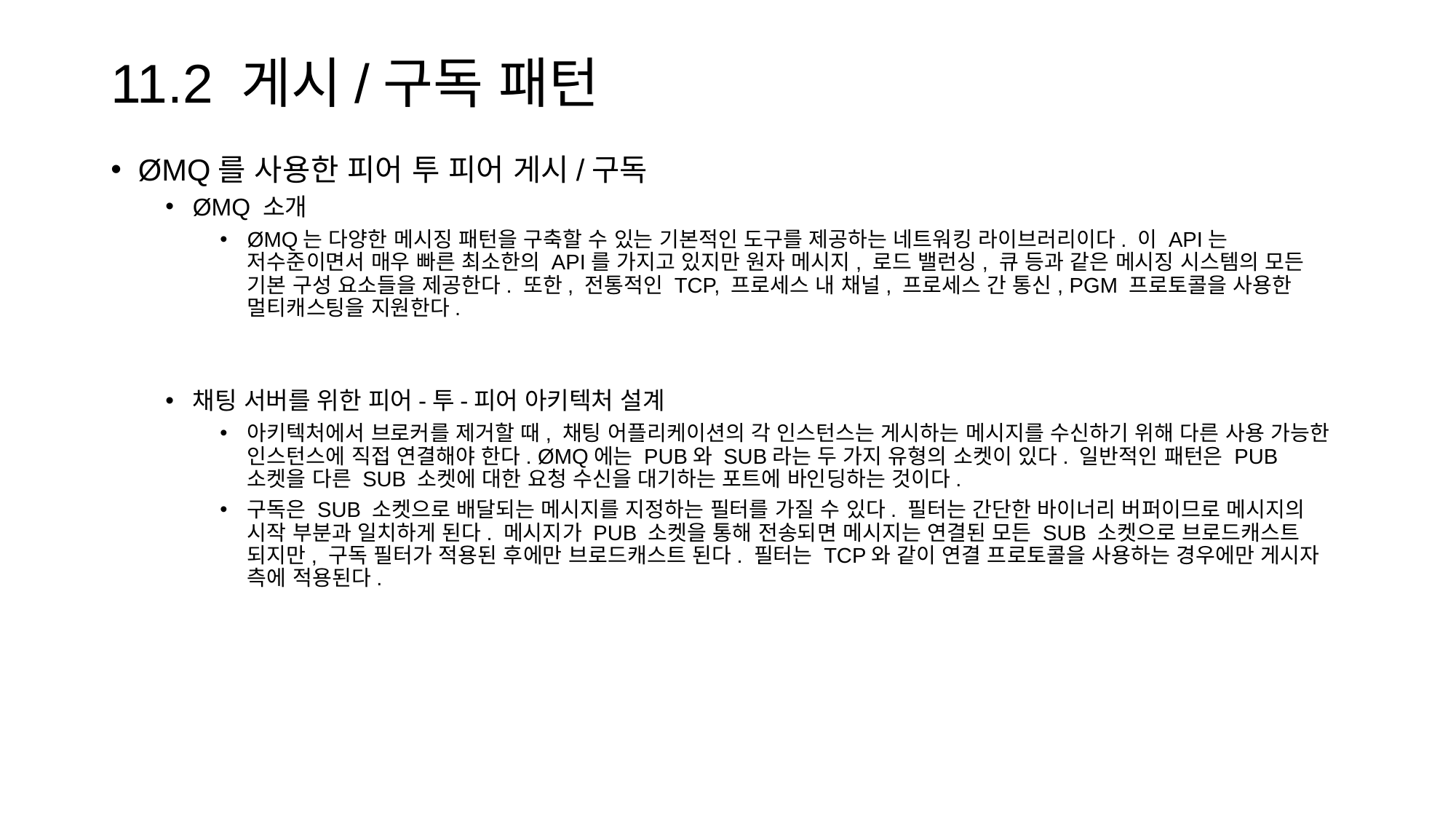

# 11.2 게시/구독 패턴
ØMQ를 사용한 피어 투 피어 게시/구독
ØMQ 소개
ØMQ는 다양한 메시징 패턴을 구축할 수 있는 기본적인 도구를 제공하는 네트워킹 라이브러리이다. 이 API는 저수준이면서 매우 빠른 최소한의 API를 가지고 있지만 원자 메시지, 로드 밸런싱, 큐 등과 같은 메시징 시스템의 모든 기본 구성 요소들을 제공한다. 또한, 전통적인 TCP, 프로세스 내 채널, 프로세스 간 통신, PGM 프로토콜을 사용한 멀티캐스팅을 지원한다.

채팅 서버를 위한 피어-투-피어 아키텍처 설계
아키텍처에서 브로커를 제거할 때, 채팅 어플리케이션의 각 인스턴스는 게시하는 메시지를 수신하기 위해 다른 사용 가능한 인스턴스에 직접 연결해야 한다. ØMQ에는 PUB와 SUB라는 두 가지 유형의 소켓이 있다. 일반적인 패턴은 PUB 소켓을 다른 SUB 소켓에 대한 요청 수신을 대기하는 포트에 바인딩하는 것이다.
구독은 SUB 소켓으로 배달되는 메시지를 지정하는 필터를 가질 수 있다. 필터는 간단한 바이너리 버퍼이므로 메시지의 시작 부분과 일치하게 된다. 메시지가 PUB 소켓을 통해 전송되면 메시지는 연결된 모든 SUB 소켓으로 브로드캐스트 되지만, 구독 필터가 적용된 후에만 브로드캐스트 된다. 필터는 TCP와 같이 연결 프로토콜을 사용하는 경우에만 게시자 측에 적용된다.